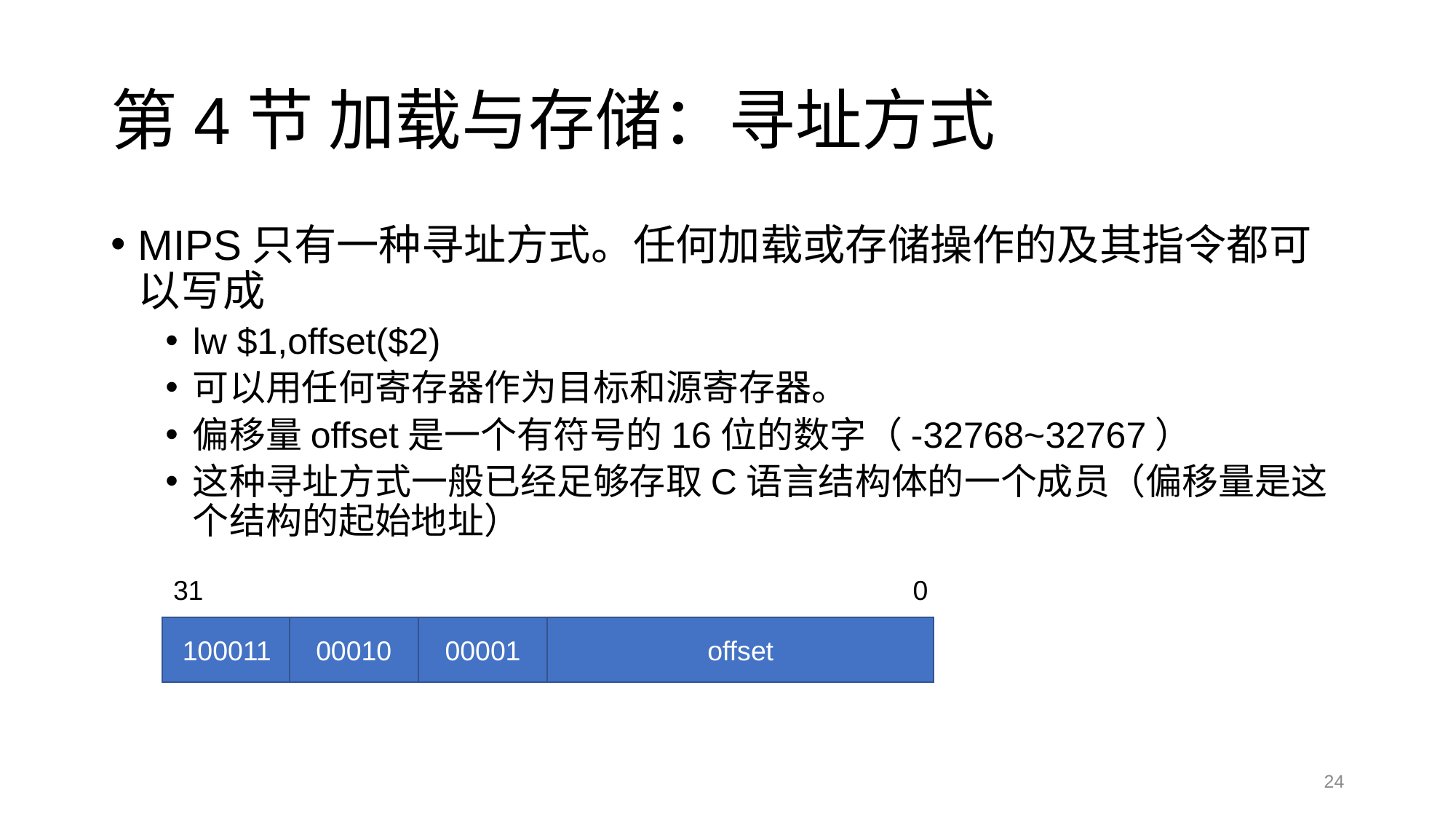

# 第4节 加载与存储：寻址方式
MIPS只有一种寻址方式。任何加载或存储操作的及其指令都可以写成
lw $1,offset($2)
可以用任何寄存器作为目标和源寄存器。
偏移量offset是一个有符号的16位的数字（-32768~32767）
这种寻址方式一般已经足够存取C语言结构体的一个成员（偏移量是这个结构的起始地址）
31
0
100011
00010
00001
offset
24